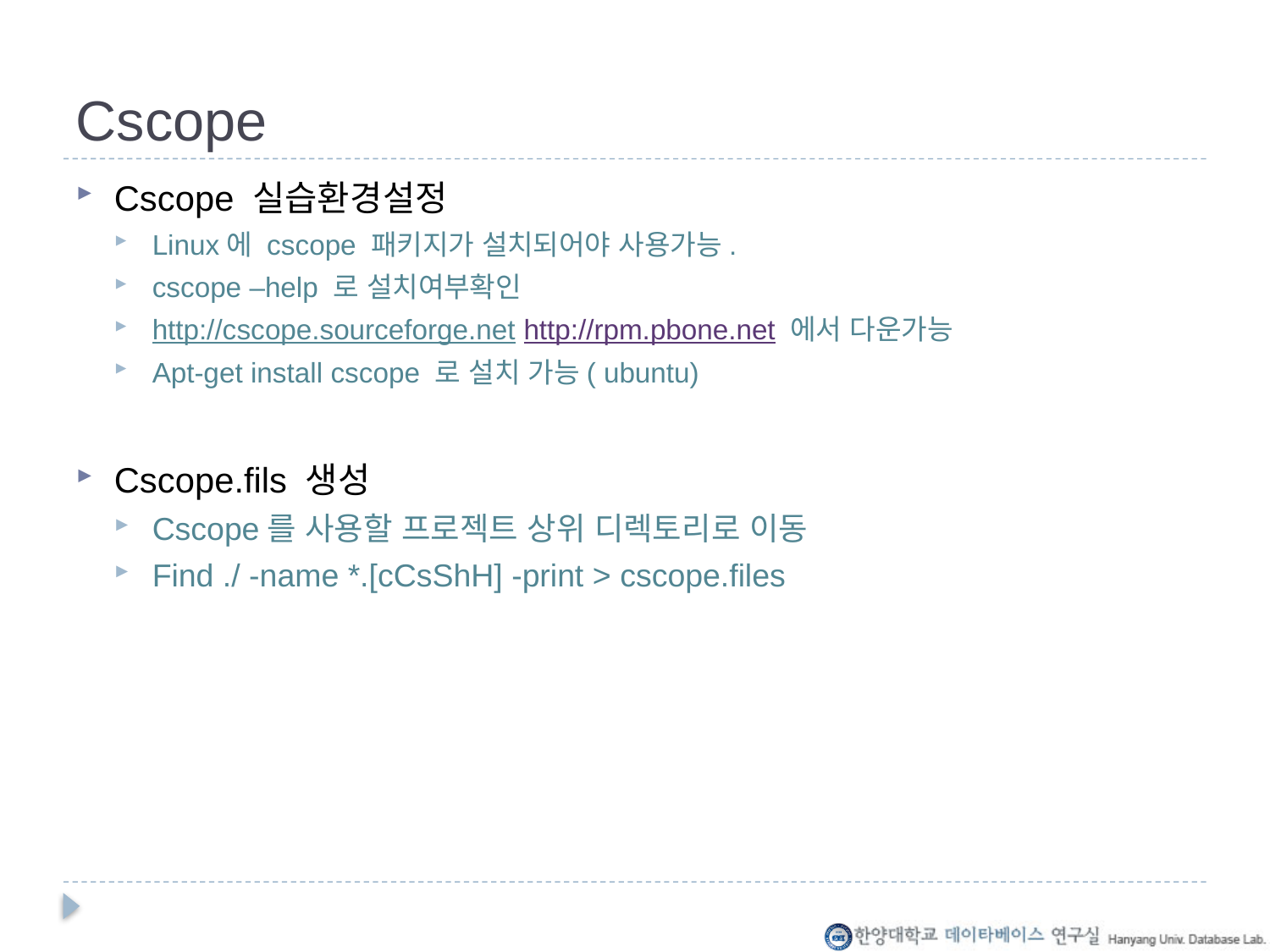

# Cscope
Cscope 실습환경설정
Linux에 cscope 패키지가 설치되어야 사용가능.
cscope –help 로 설치여부확인
http://cscope.sourceforge.net http://rpm.pbone.net 에서 다운가능
Apt-get install cscope 로 설치 가능( ubuntu)

Cscope.fils 생성
Cscope를 사용할 프로젝트 상위 디렉토리로 이동
Find ./ -name *.[cCsShH] -print > cscope.files